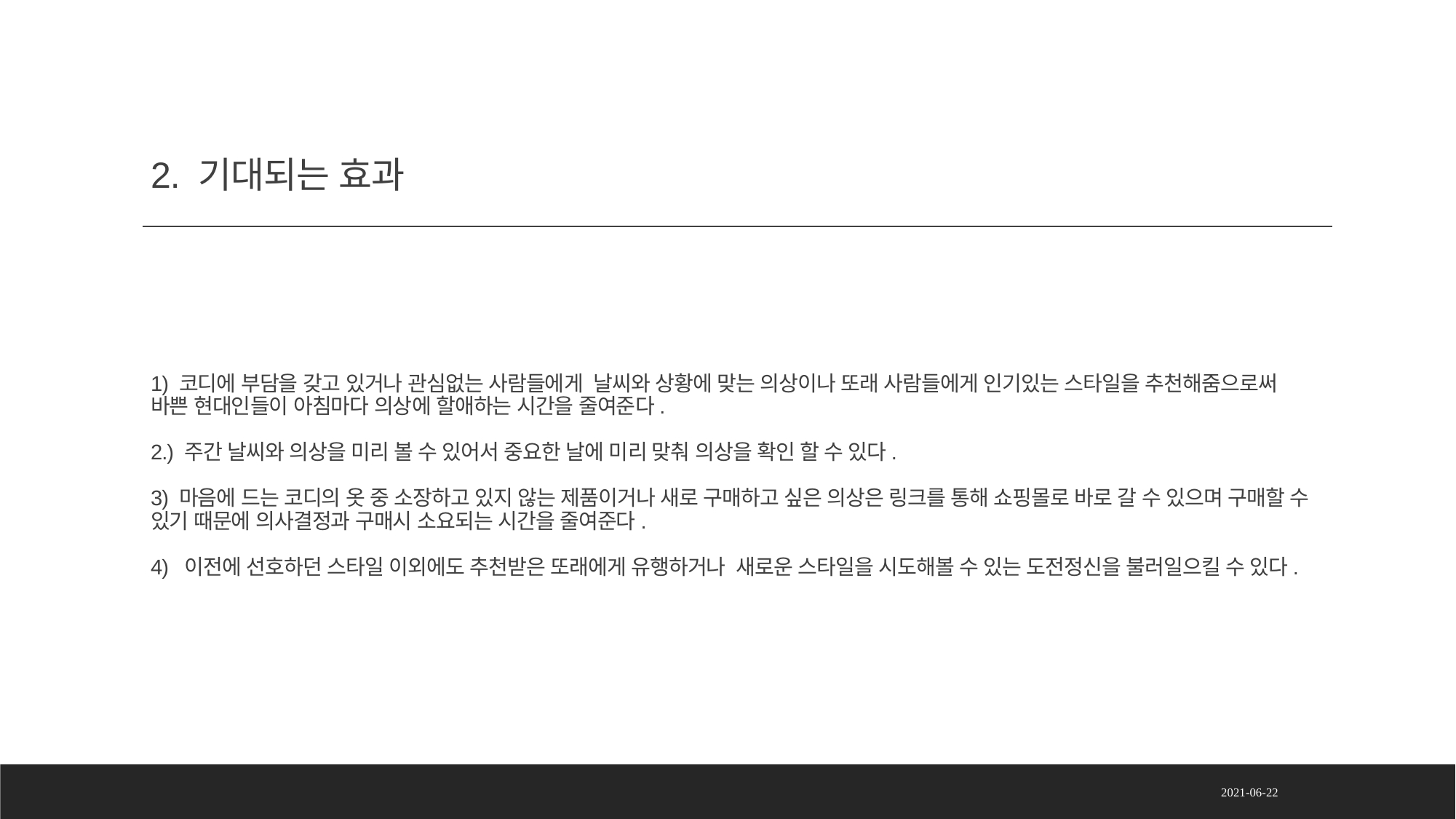

# 2. 기대되는 효과 1) 코디에 부담을 갖고 있거나 관심없는 사람들에게  날씨와 상황에 맞는 의상이나 또래 사람들에게 인기있는 스타일을 추천해줌으로써 바쁜 현대인들이 아침마다 의상에 할애하는 시간을 줄여준다. 2.) 주간 날씨와 의상을 미리 볼 수 있어서 중요한 날에 미리 맞춰 의상을 확인 할 수 있다. 3) 마음에 드는 코디의 옷 중 소장하고 있지 않는 제품이거나 새로 구매하고 싶은 의상은 링크를 통해 쇼핑몰로 바로 갈 수 있으며 구매할 수 있기 때문에 의사결정과 구매시 소요되는 시간을 줄여준다. 4)  이전에 선호하던 스타일 이외에도 추천받은 또래에게 유행하거나  새로운 스타일을 시도해볼 수 있는 도전정신을 불러일으킬 수 있다.
2021-06-22